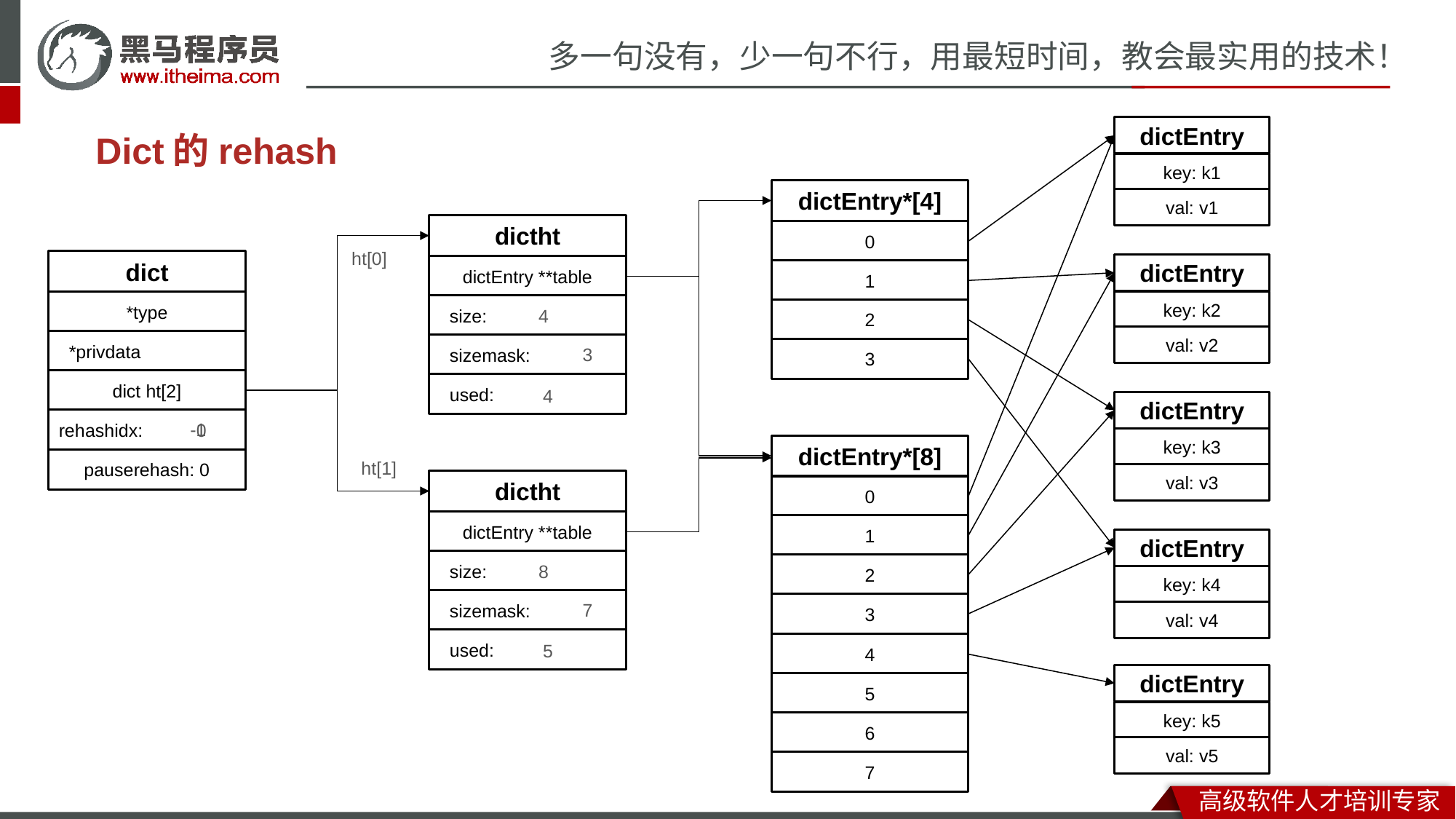

dictEntry
key: k1
val: v1
# Dict的rehash
dictEntry*[4]
dictht
0
ht[0]
dict
dictEntry
key: k2
val: v2
dictEntry **table
1
*type
    size:
2
4
    *privdata
    sizemask:
3
3
dict ht[2]
    used:
4
dictEntry
key: k3
val: v3
  rehashidx:
-1
0
dictEntry*[8]
null
pauserehash: 0
ht[1]
dictht
0
dictEntry **table
1
dictEntry
key: k4
val: v4
    size:
2
8
    sizemask:
7
3
    used:
4
5
dictEntry
key: k5
val: v5
5
6
7